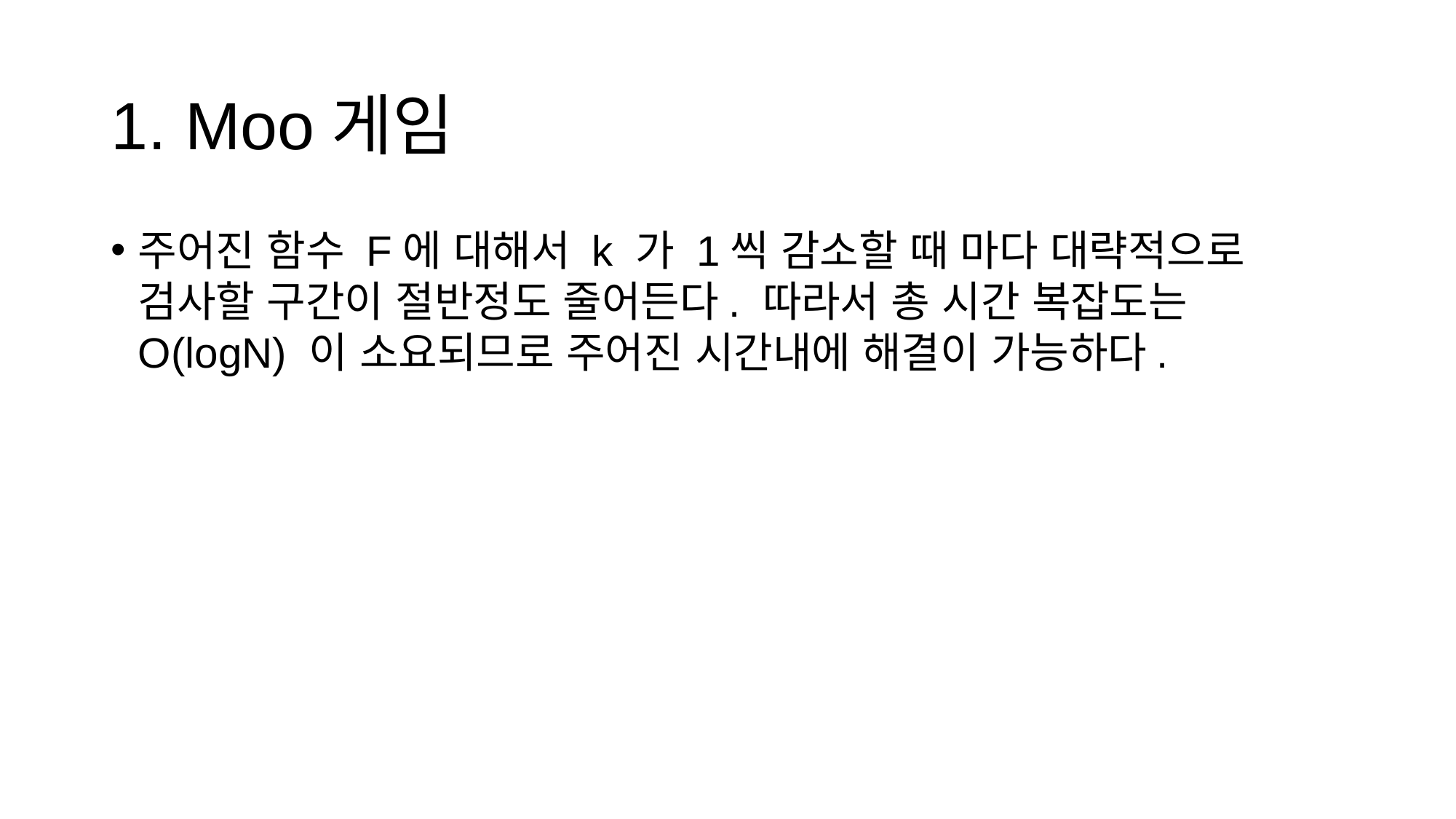

# 1. Moo게임
주어진 함수 F에 대해서 k 가 1씩 감소할 때 마다 대략적으로 검사할 구간이 절반정도 줄어든다. 따라서 총 시간 복잡도는 O(logN) 이 소요되므로 주어진 시간내에 해결이 가능하다.